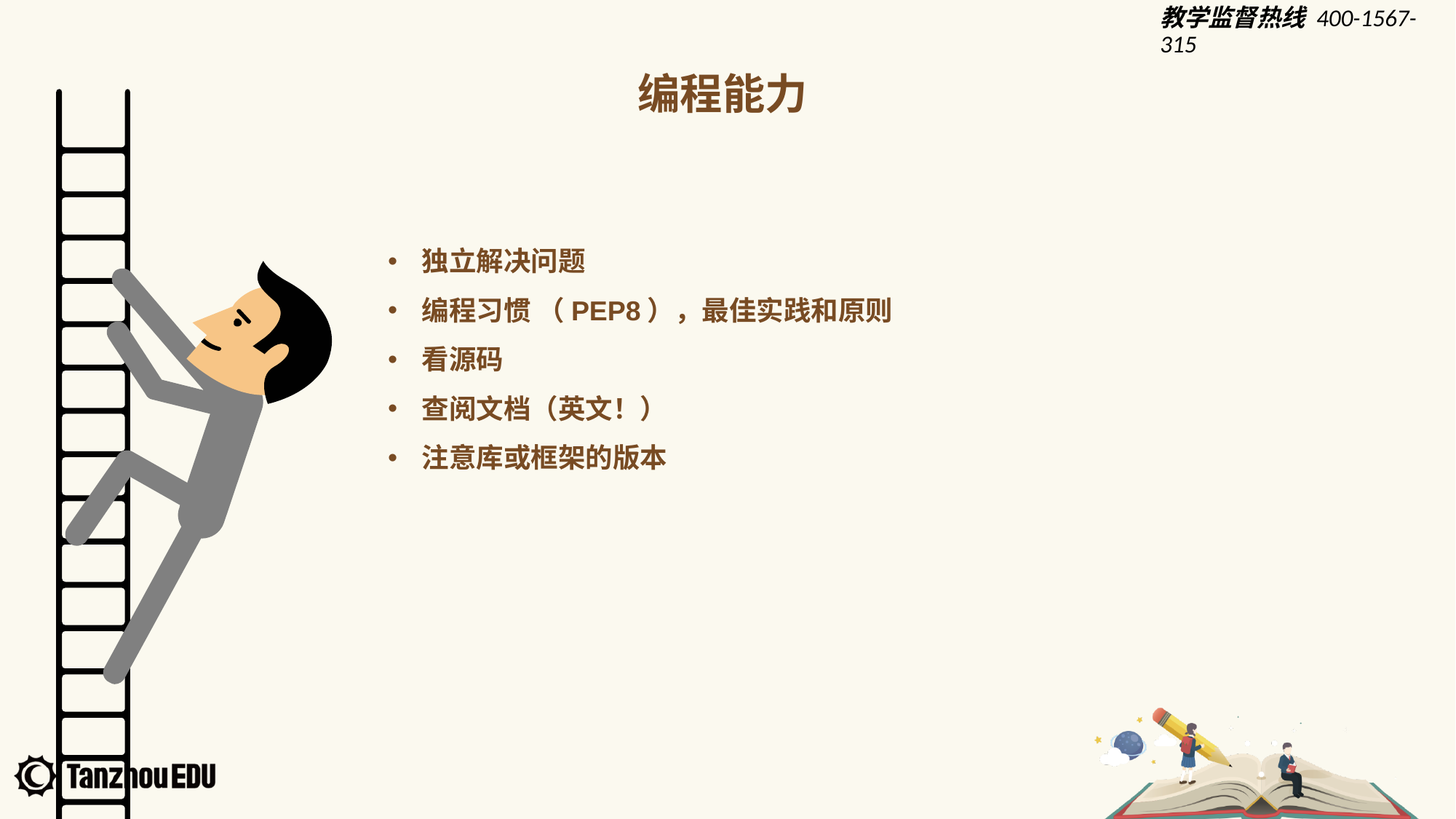

编程能力

独立解决问题
编程习惯 （PEP8），最佳实践和原则
看源码
查阅文档（英文！）
注意库或框架的版本